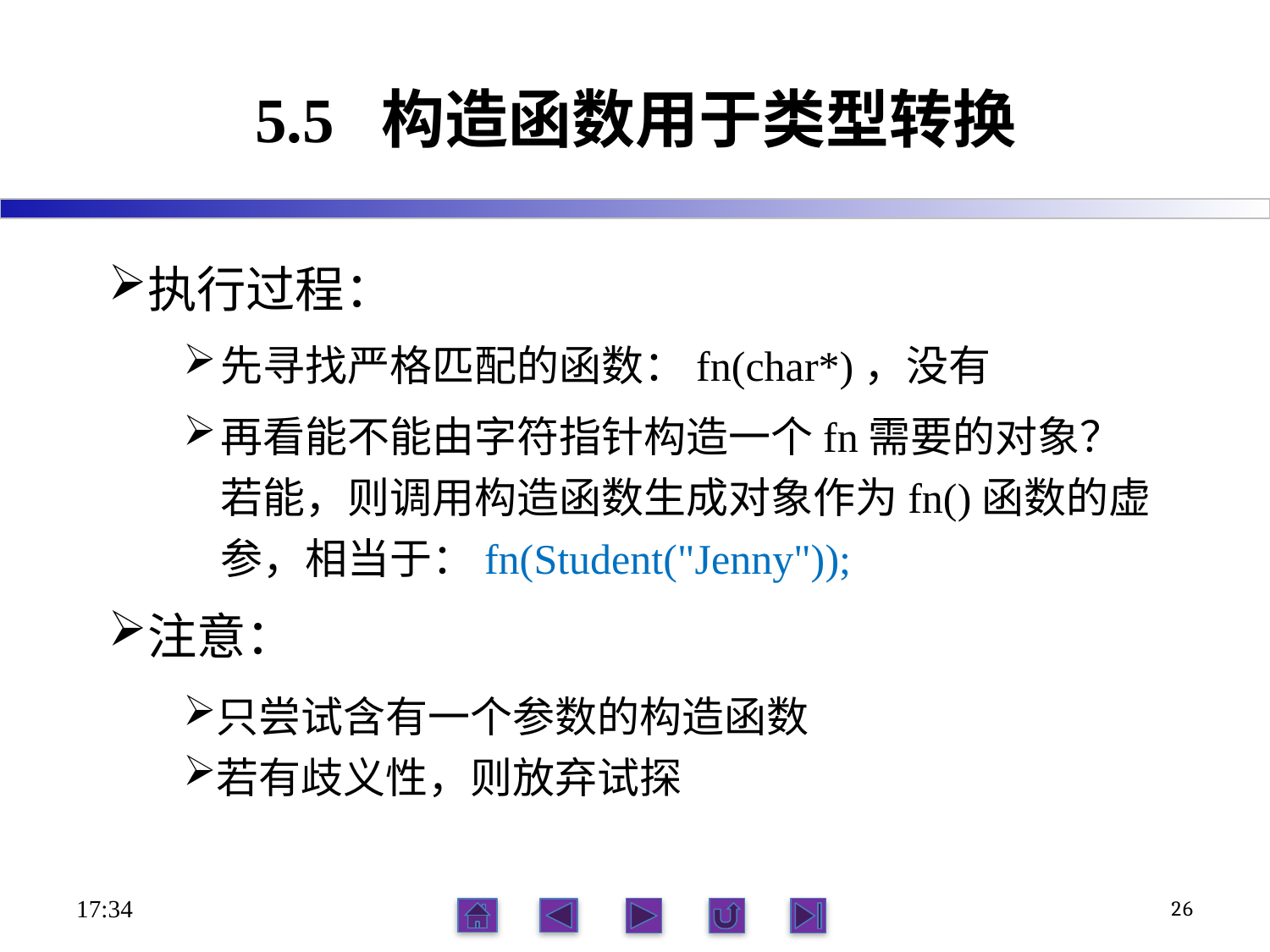

# 5.5  构造函数用于类型转换
执行过程：
先寻找严格匹配的函数：fn(char*)，没有
再看能不能由字符指针构造一个fn需要的对象？若能，则调用构造函数生成对象作为fn()函数的虚参，相当于：fn(Student("Jenny"));
注意：
只尝试含有一个参数的构造函数
若有歧义性，则放弃试探
17:34
26